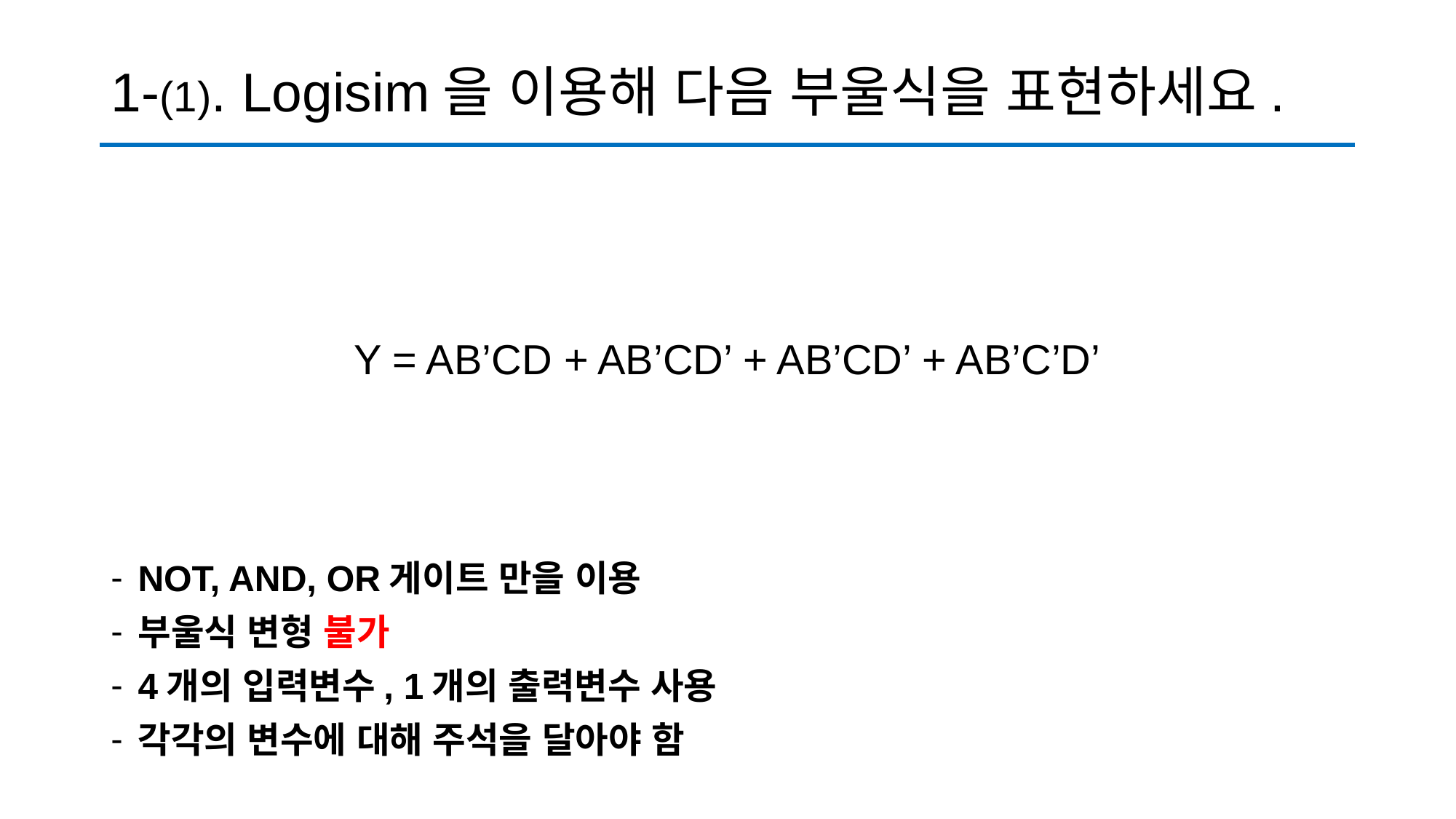

# 1-(1). Logisim을 이용해 다음 부울식을 표현하세요.

Y = AB’CD + AB’CD’ + AB’CD’ + AB’C’D’

NOT, AND, OR게이트 만을 이용
부울식 변형 불가
4개의 입력변수, 1개의 출력변수 사용
각각의 변수에 대해 주석을 달아야 함